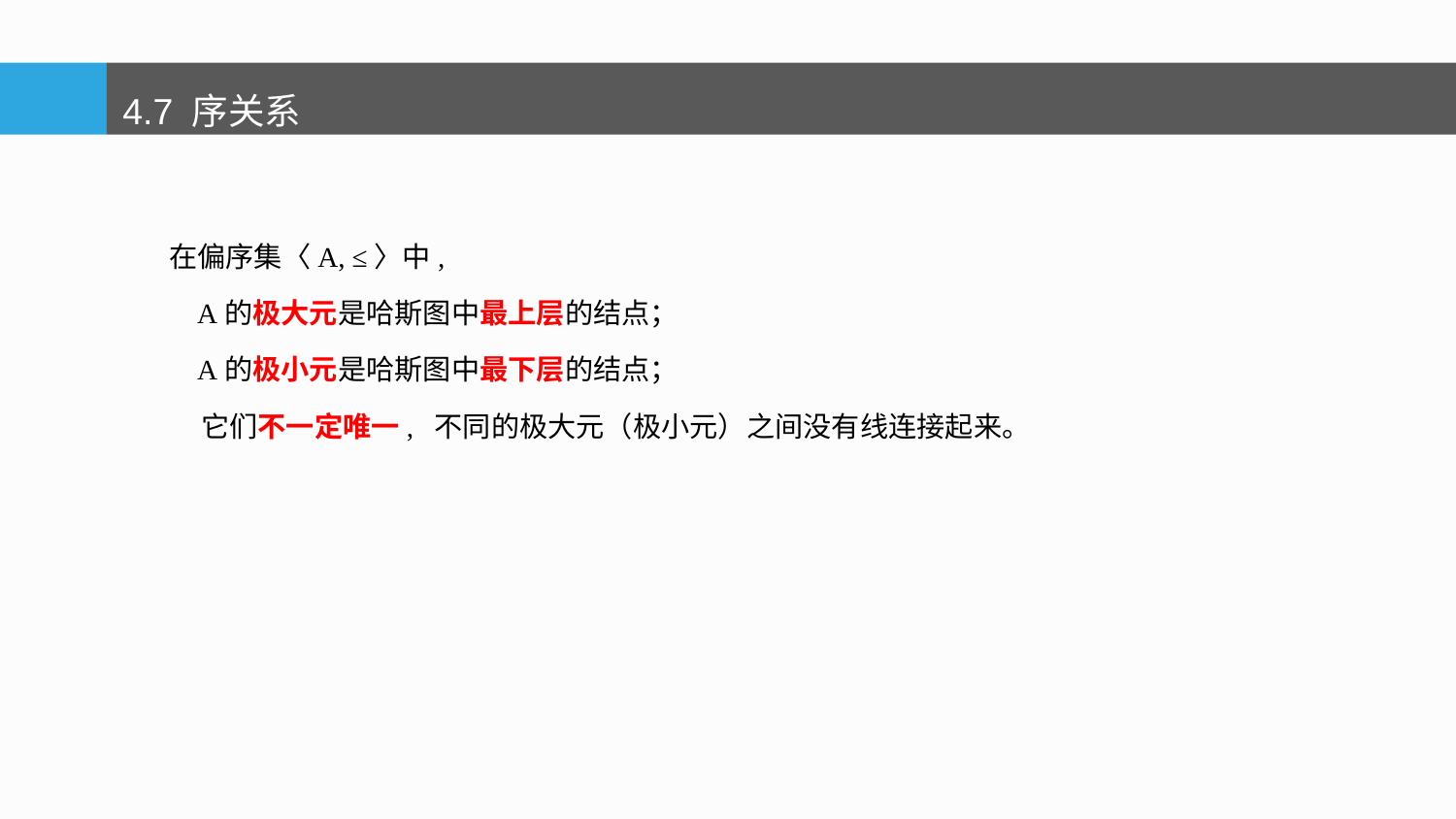

4.7 序关系

在偏序集〈A, ≤〉中,
    A的极大元是哈斯图中最上层的结点；
    A的极小元是哈斯图中最下层的结点；
    它们不一定唯一,  不同的极大元（极小元）之间没有线连接起来。